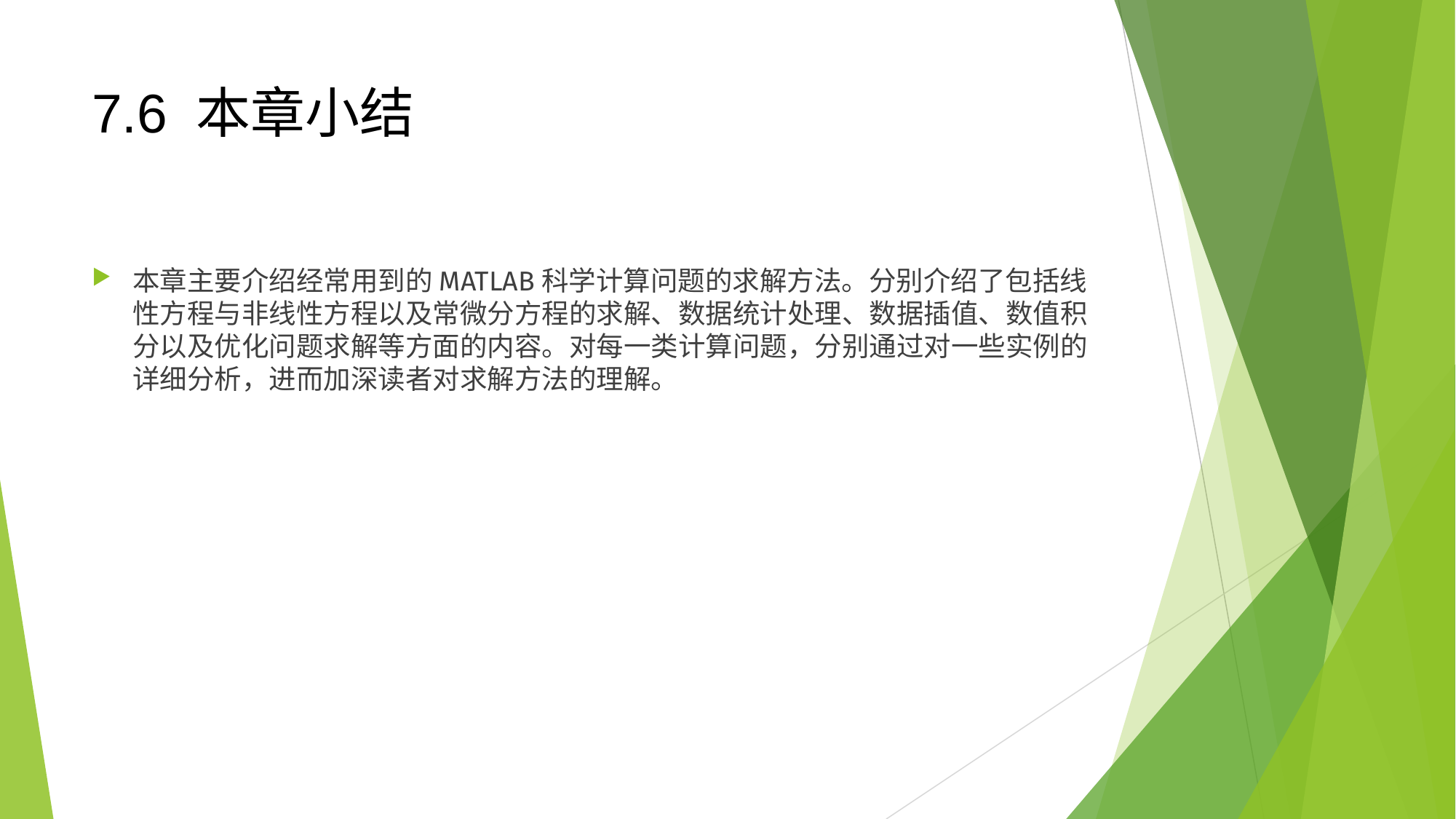

7.6 本章小结
本章主要介绍经常用到的MATLAB科学计算问题的求解方法。分别介绍了包括线性方程与非线性方程以及常微分方程的求解、数据统计处理、数据插值、数值积分以及优化问题求解等方面的内容。对每一类计算问题，分别通过对一些实例的详细分析，进而加深读者对求解方法的理解。